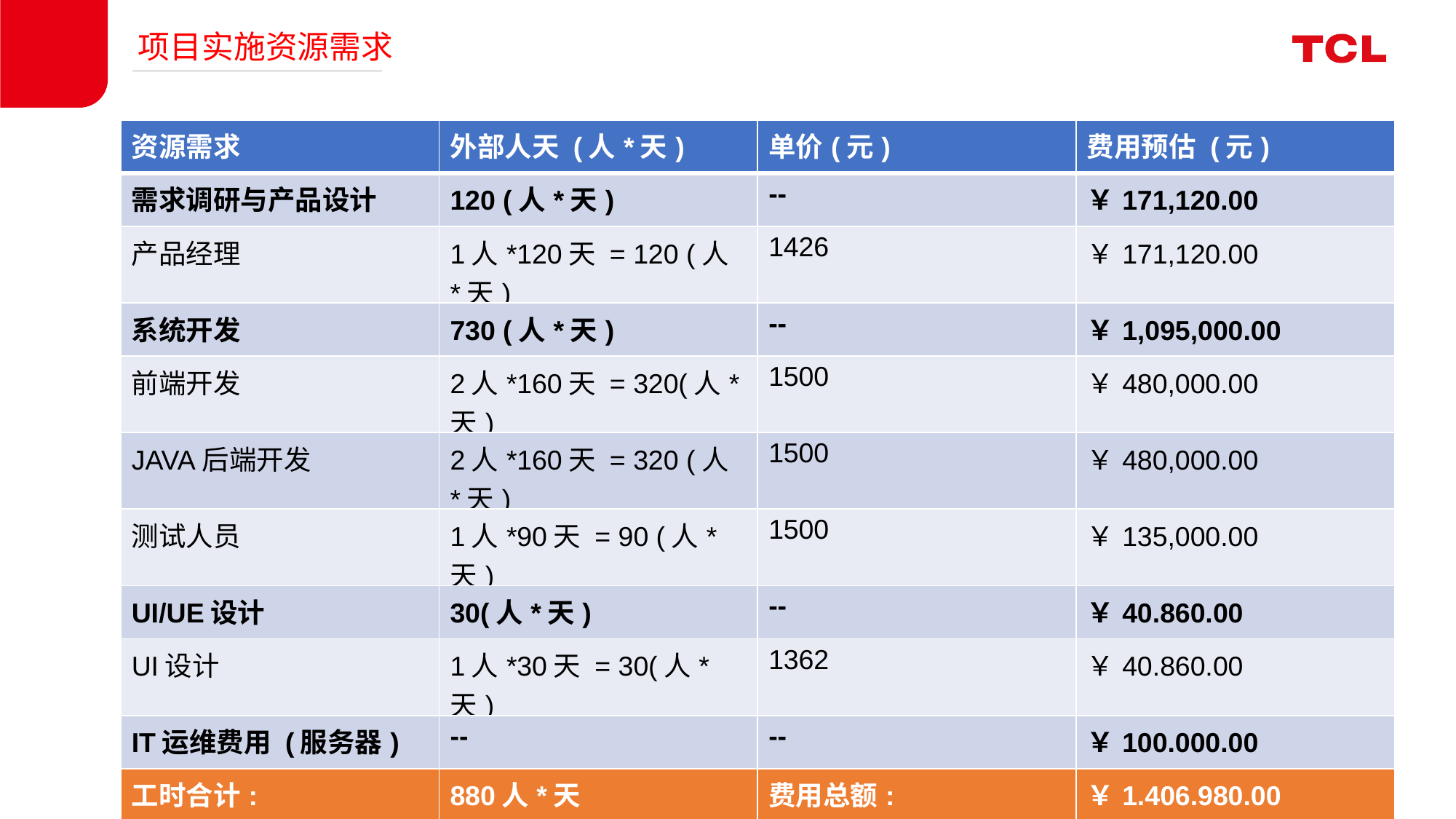

项目实施资源需求
| 资源需求 | 外部人天 (人\*天) | 单价(元) | 费用预估 (元) |
| --- | --- | --- | --- |
| 需求调研与产品设计 | 120 (人\*天) | -- | ￥171,120.00 |
| 产品经理 | 1人\*120天 = 120 (人\*天) | 1426 | ￥171,120.00 |
| 系统开发 | 730 (人\*天) | -- | ￥1,095,000.00 |
| 前端开发 | 2人\*160天 = 320(人\*天) | 1500 | ￥480,000.00 |
| JAVA后端开发 | 2人\*160天 = 320 (人\*天) | 1500 | ￥480,000.00 |
| 测试人员 | 1人\*90天 = 90 (人\*天) | 1500 | ￥135,000.00 |
| UI/UE设计 | 30(人\*天) | -- | ￥40.860.00 |
| UI设计 | 1人\*30天 = 30(人\*天) | 1362 | ￥40.860.00 |
| IT运维费用 (服务器) | -- | -- | ￥100.000.00 |
| 工时合计: | 880人\*天 | 费用总额: | ￥1.406.980.00 |
17